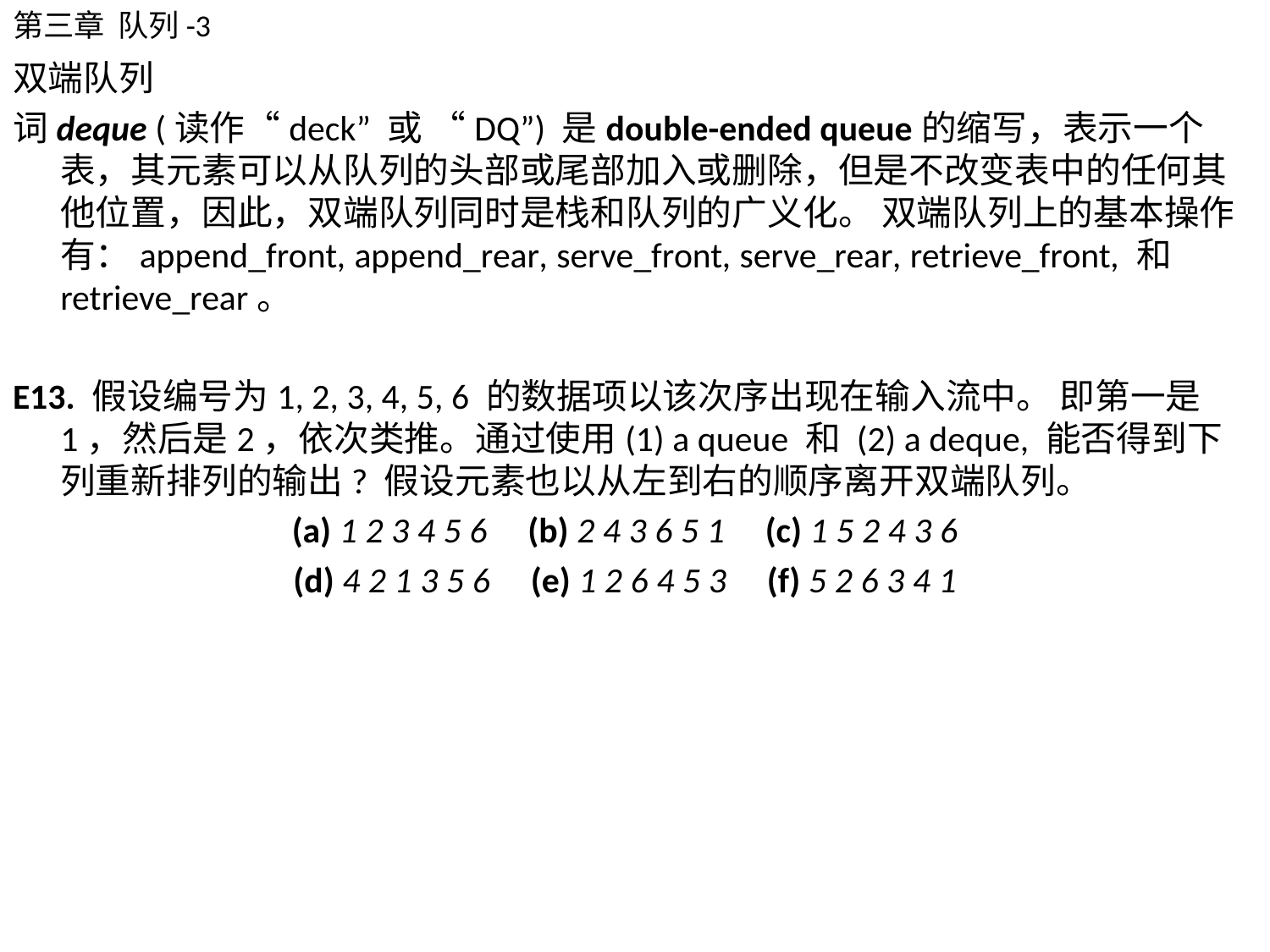

# 第三章  队列-3
双端队列
词deque (读作“deck” 或 “DQ”) 是double-ended queue的缩写，表示一个表，其元素可以从队列的头部或尾部加入或删除，但是不改变表中的任何其他位置，因此，双端队列同时是栈和队列的广义化。 双端队列上的基本操作有：append_front, append_rear, serve_front, serve_rear, retrieve_front, 和 retrieve_rear。

E13. 假设编号为1, 2, 3, 4, 5, 6 的数据项以该次序出现在输入流中。 即第一是1，然后是2，依次类推。通过使用(1) a queue 和 (2) a deque, 能否得到下列重新排列的输出? 假设元素也以从左到右的顺序离开双端队列。
(a) 1 2 3 4 5 6     (b) 2 4 3 6 5 1     (c) 1 5 2 4 3 6
(d) 4 2 1 3 5 6     (e) 1 2 6 4 5 3     (f) 5 2 6 3 4 1